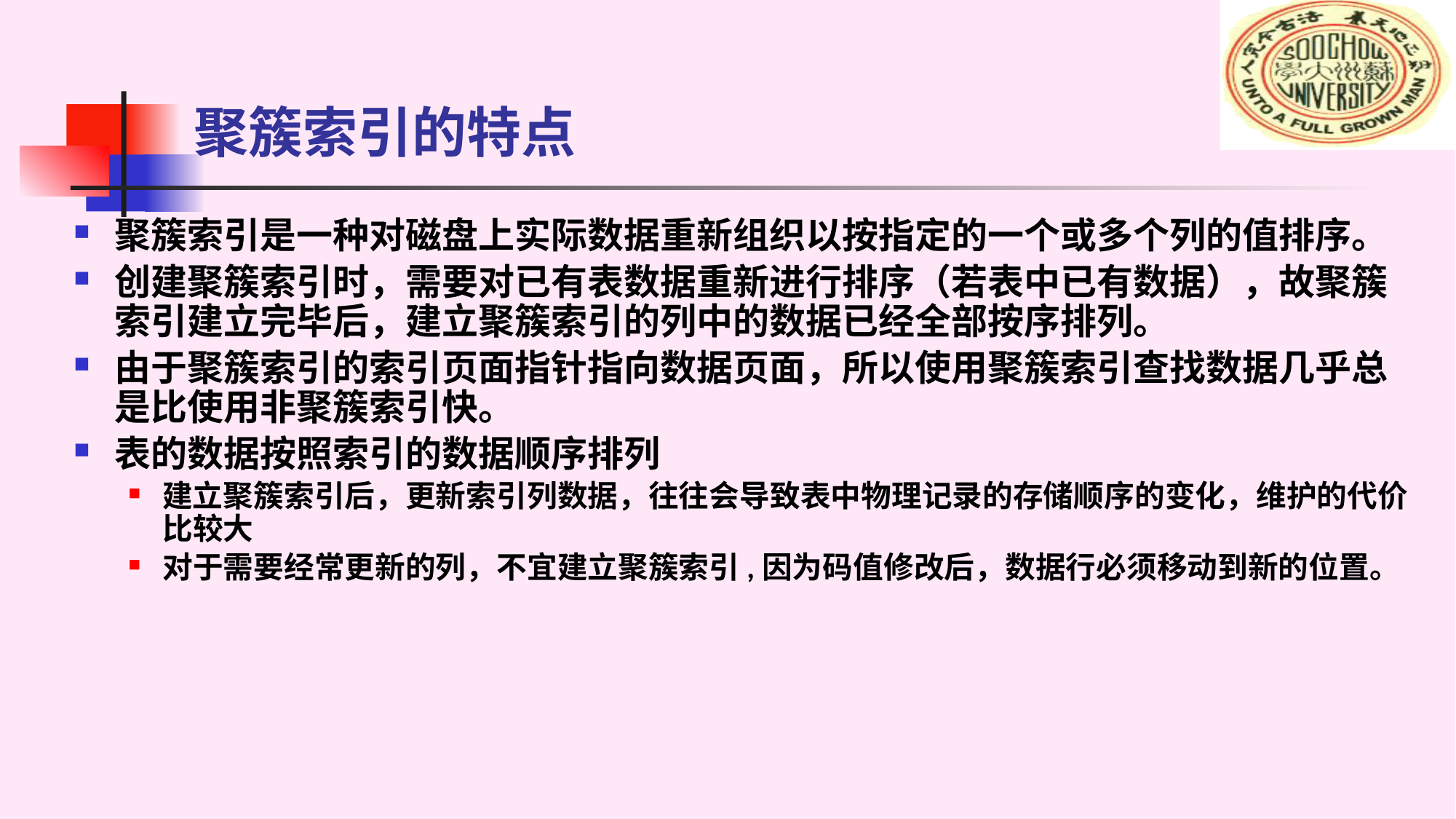

# 聚簇索引的特点
聚簇索引是一种对磁盘上实际数据重新组织以按指定的一个或多个列的值排序。
创建聚簇索引时，需要对已有表数据重新进行排序（若表中已有数据），故聚簇索引建立完毕后，建立聚簇索引的列中的数据已经全部按序排列。
由于聚簇索引的索引页面指针指向数据页面，所以使用聚簇索引查找数据几乎总是比使用非聚簇索引快。
表的数据按照索引的数据顺序排列
建立聚簇索引后，更新索引列数据，往往会导致表中物理记录的存储顺序的变化，维护的代价比较大
对于需要经常更新的列，不宜建立聚簇索引,因为码值修改后，数据行必须移动到新的位置。